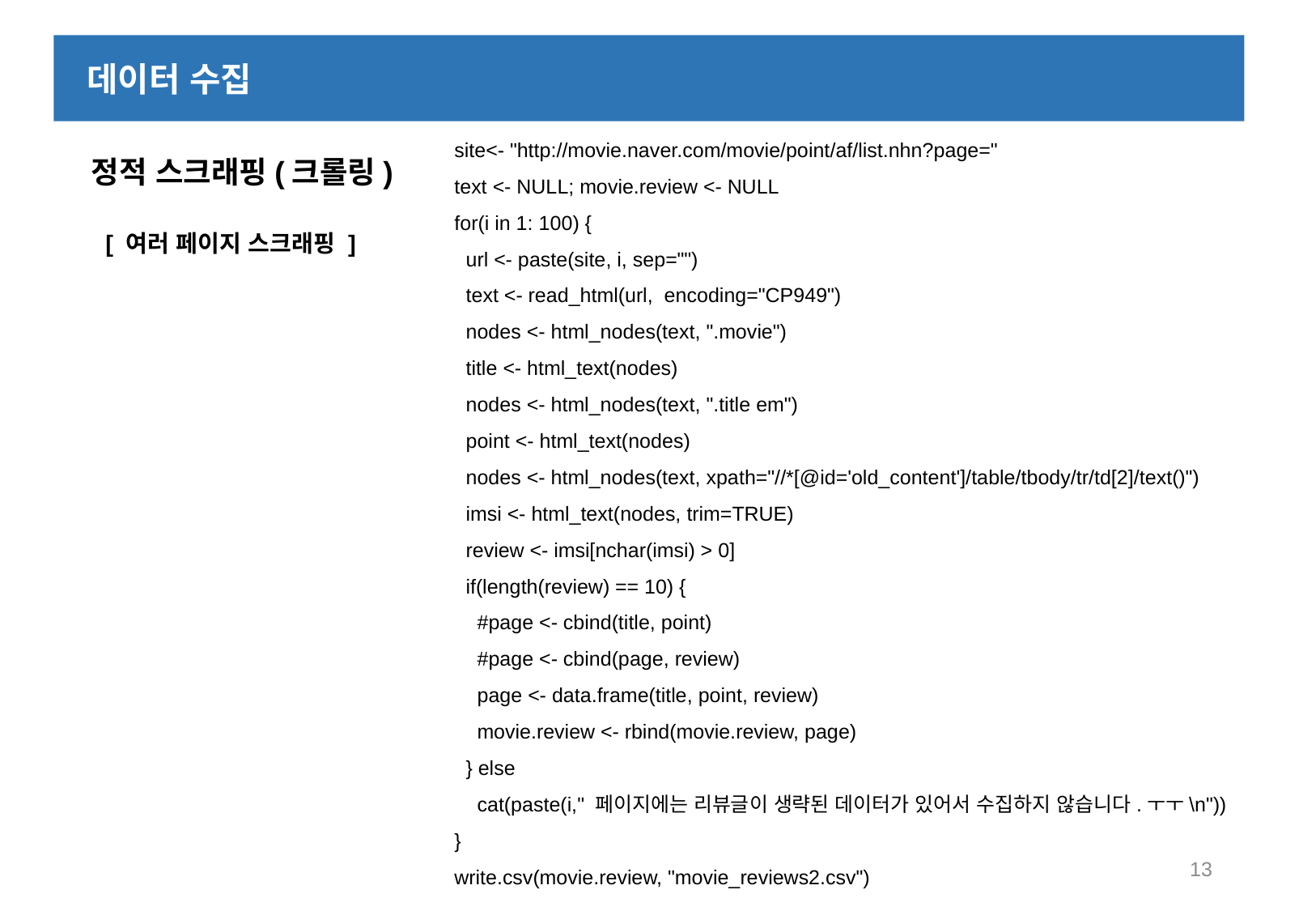

데이터 수집

site<- "http://movie.naver.com/movie/point/af/list.nhn?page="
text <- NULL; movie.review <- NULL
for(i in 1: 100) {
  url <- paste(site, i, sep="")
  text <- read_html(url,  encoding="CP949")
  nodes <- html_nodes(text, ".movie")
  title <- html_text(nodes)
  nodes <- html_nodes(text, ".title em")
  point <- html_text(nodes)
  nodes <- html_nodes(text, xpath="//*[@id='old_content']/table/tbody/tr/td[2]/text()")
  imsi <- html_text(nodes, trim=TRUE)
  review <- imsi[nchar(imsi) > 0]
  if(length(review) == 10) {
    #page <- cbind(title, point)
    #page <- cbind(page, review)
    page <- data.frame(title, point, review)
    movie.review <- rbind(movie.review, page)
  } else
    cat(paste(i," 페이지에는 리뷰글이 생략된 데이터가 있어서 수집하지 않습니다.ㅜㅜ\n"))
}
write.csv(movie.review, "movie_reviews2.csv")
 정적 스크래핑(크롤링)
[ 여러 페이지 스크래핑 ]
13